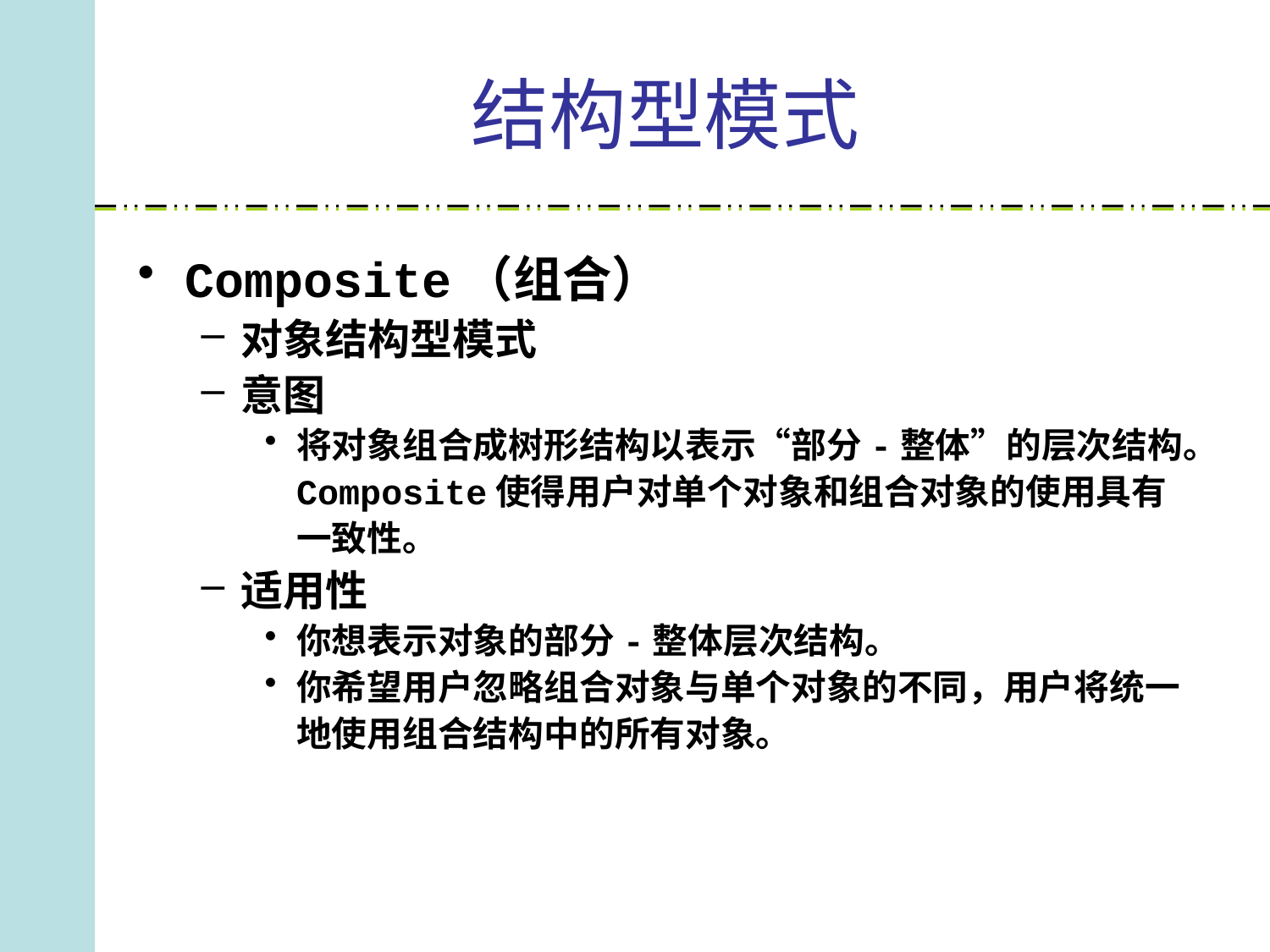

# 结构型模式
Composite（组合）
对象结构型模式
意图
将对象组合成树形结构以表示“部分-整体”的层次结构。Composite使得用户对单个对象和组合对象的使用具有一致性。
适用性
你想表示对象的部分-整体层次结构。
你希望用户忽略组合对象与单个对象的不同，用户将统一地使用组合结构中的所有对象。